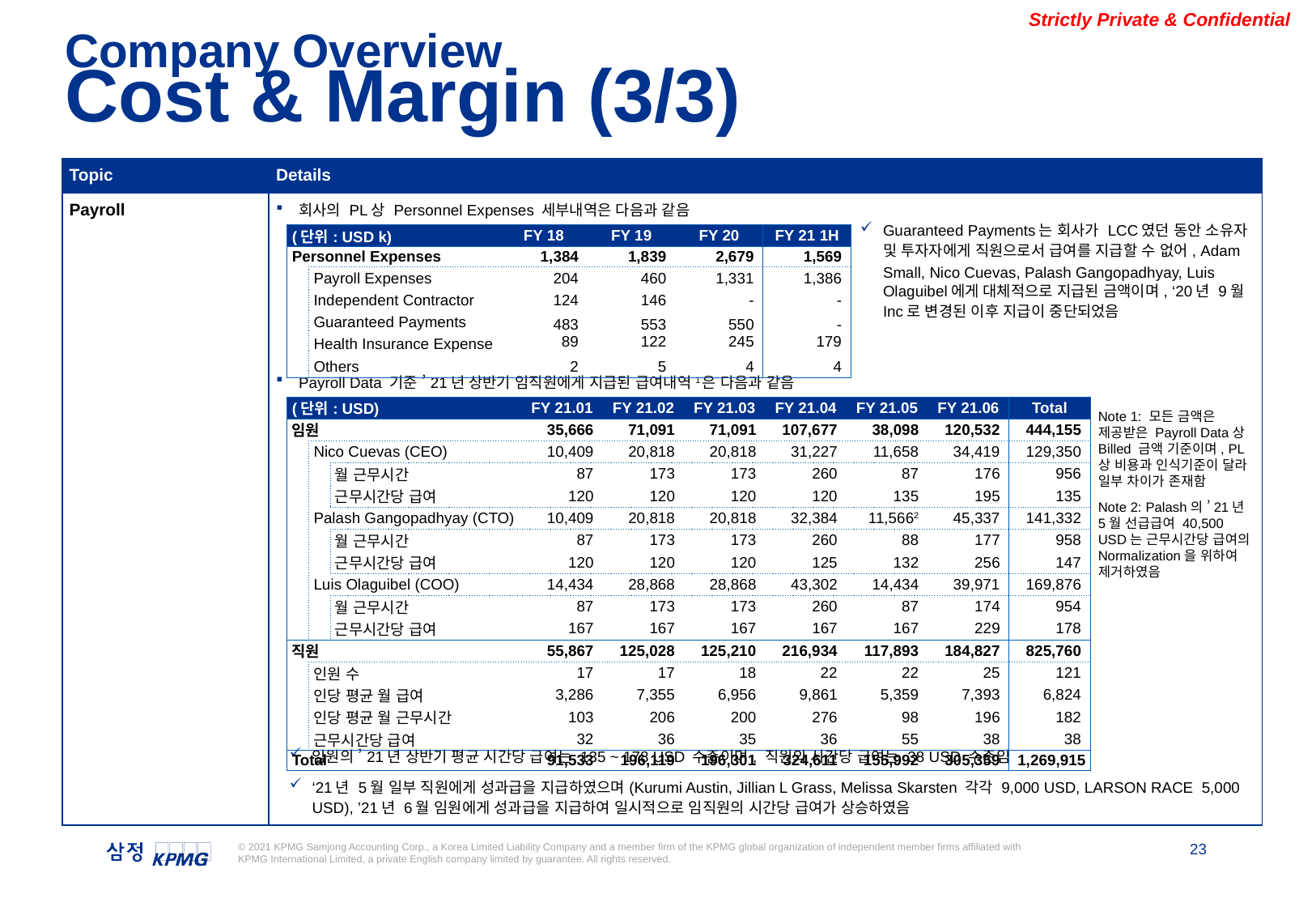

Company Overview
Cost & Margin (3/3)
| Topic | Details |
| --- | --- |
| Payroll | 회사의 PL상 Personnel Expenses 세부내역은 다음과 같음 Guaranteed Payments는 회사가 LCC였던 동안 소유자 및 투자자에게 직원으로서 급여를 지급할 수 없어, Adam Small, Nico Cuevas, Palash Gangopadhyay, Luis Olaguibel에게 대체적으로 지급된 금액이며, ‘20년 9월 Inc로 변경된 이후 지급이 중단되었음 Payroll Data 기준 ’21년 상반기 임직원에게 지급된 급여내역1은 다음과 같음 임원의 ’21년 상반기 평균 시간당 급여는 135 ~ 178 USD 수준이며, 직원의 시간당 급여는 38 USD 수준임 ‘21년 5월 일부 직원에게 성과급을 지급하였으며(Kurumi Austin, Jillian L Grass, Melissa Skarsten 각각 9,000 USD, LARSON RACE 5,000 USD), ’21년 6월 임원에게 성과급을 지급하여 일시적으로 임직원의 시간당 급여가 상승하였음 |
| (단위: USD k) |  | FY 18 | FY 19 | FY 20 | FY 21 1H |
| --- | --- | --- | --- | --- | --- |
| Personnel Expenses |  | 1,384 | 1,839 | 2,679 | 1,569 |
|  | Payroll Expenses | 204 | 460 | 1,331 | 1,386 |
|  | Independent Contractor | 124 | 146 | - | - |
|  | Guaranteed Payments | 483 89 | 553 122 | 550 245 | - 179 |
|  | Health Insurance Expense |  |  |  |  |
|  | Others | 2 | 5 | 4 | 4 |
| (단위: USD) |  |  | FY 21.01 | FY 21.02 | FY 21.03 | FY 21.04 | FY 21.05 | FY 21.06 | Total |
| --- | --- | --- | --- | --- | --- | --- | --- | --- | --- |
| 임원 |  |  | 35,666 | 71,091 | 71,091 | 107,677 | 38,098 | 120,532 | 444,155 |
|  | Nico Cuevas (CEO) |  | 10,409 | 20,818 | 20,818 | 31,227 | 11,658 | 34,419 | 129,350 |
|  |  | 월 근무시간 | 87 | 173 | 173 | 260 | 87 | 176 | 956 |
|  |  | 근무시간당 급여 | 120 | 120 | 120 | 120 | 135 | 195 | 135 |
|  | Palash Gangopadhyay (CTO) |  | 10,409 | 20,818 | 20,818 | 32,384 | 11,5662 | 45,337 | 141,332 |
|  |  | 월 근무시간 | 87 | 173 | 173 | 260 | 88 | 177 | 958 |
|  |  | 근무시간당 급여 | 120 | 120 | 120 | 125 | 132 | 256 | 147 |
|  | Luis Olaguibel (COO) |  | 14,434 | 28,868 | 28,868 | 43,302 | 14,434 | 39,971 | 169,876 |
|  |  | 월 근무시간 | 87 | 173 | 173 | 260 | 87 | 174 | 954 |
|  |  | 근무시간당 급여 | 167 | 167 | 167 | 167 | 167 | 229 | 178 |
| 직원 |  |  | 55,867 | 125,028 | 125,210 | 216,934 | 117,893 | 184,827 | 825,760 |
|  | 인원 수 |  | 17 | 17 | 18 | 22 | 22 | 25 | 121 |
|  | 인당 평균 월 급여 |  | 3,286 | 7,355 | 6,956 | 9,861 | 5,359 | 7,393 | 6,824 |
|  | 인당 평균 월 근무시간 |  | 103 | 206 | 200 | 276 | 98 | 196 | 182 |
|  | 근무시간당 급여 |  | 32 | 36 | 35 | 36 | 55 | 38 | 38 |
| Total |  |  | 91,533 | 196,119 | 196,301 | 324,611 | 155,992 | 305,359 | 1,269,915 |
Note 1: 모든 금액은 제공받은 Payroll Data상 Billed 금액 기준이며, PL상 비용과 인식기준이 달라 일부 차이가 존재함
Note 2: Palash의 ’21년 5월 선급급여 40,500 USD는 근무시간당 급여의 Normalization을 위하여 제거하였음